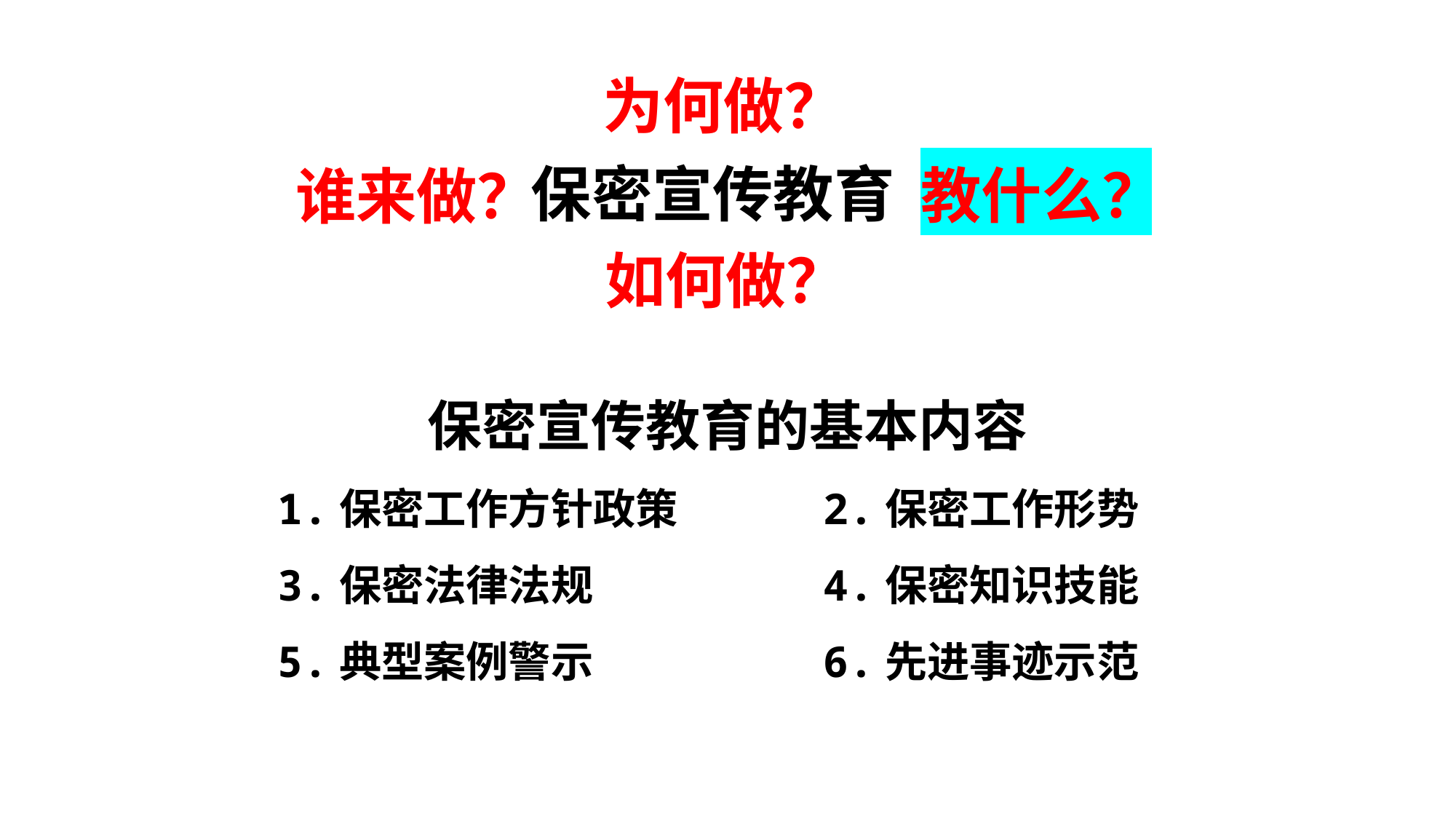

为何做？
保密宣传教育
教什么？
谁来做？
如何做？
保密宣传教育的基本内容
1.保密工作方针政策		2.保密工作形势
3.保密法律法规			4.保密知识技能
5.典型案例警示			6.先进事迹示范